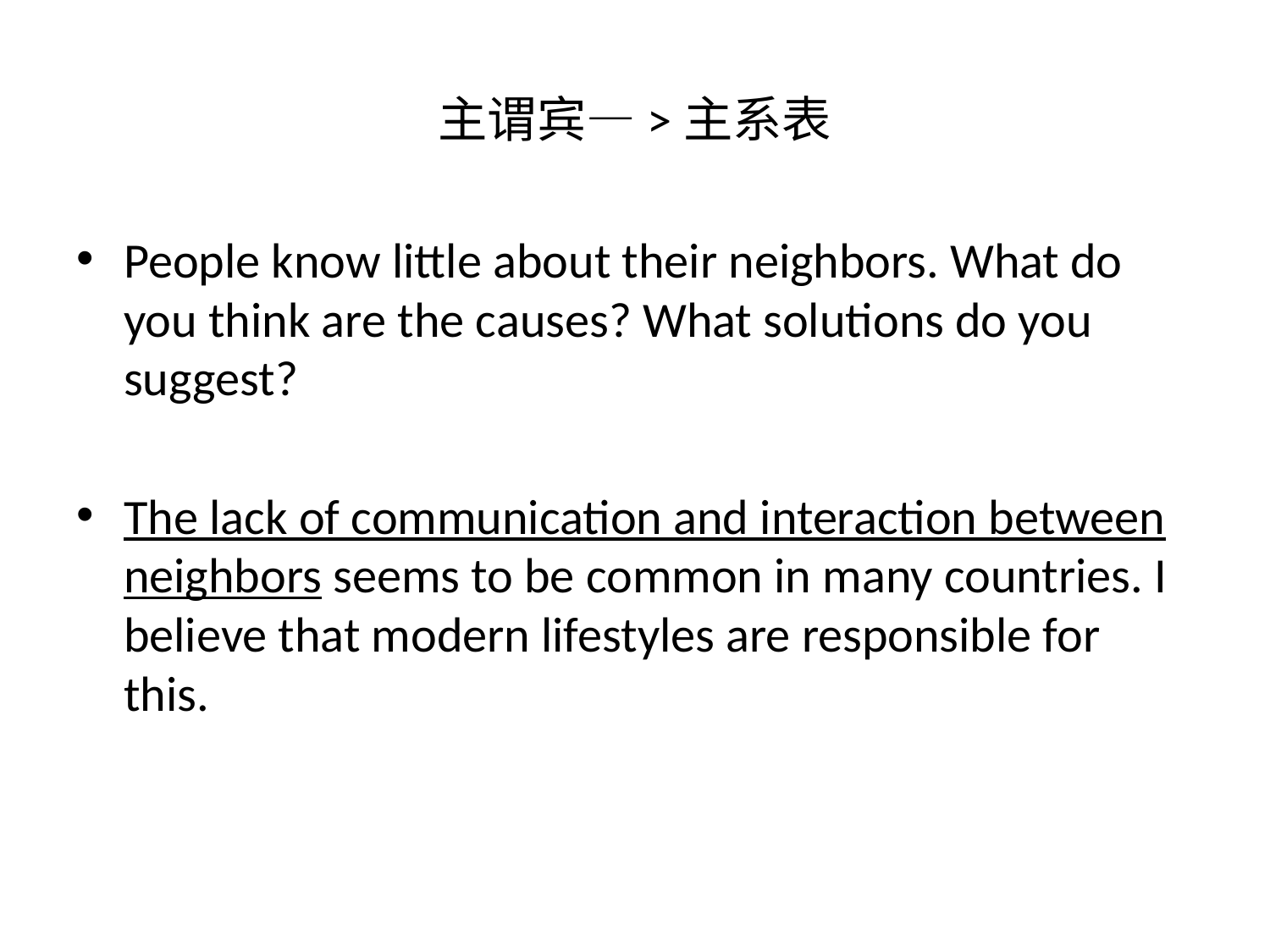

# 主谓宾—>主系表
People know little about their neighbors. What do you think are the causes? What solutions do you suggest?

The lack of communication and interaction between neighbors seems to be common in many countries. I believe that modern lifestyles are responsible for this.